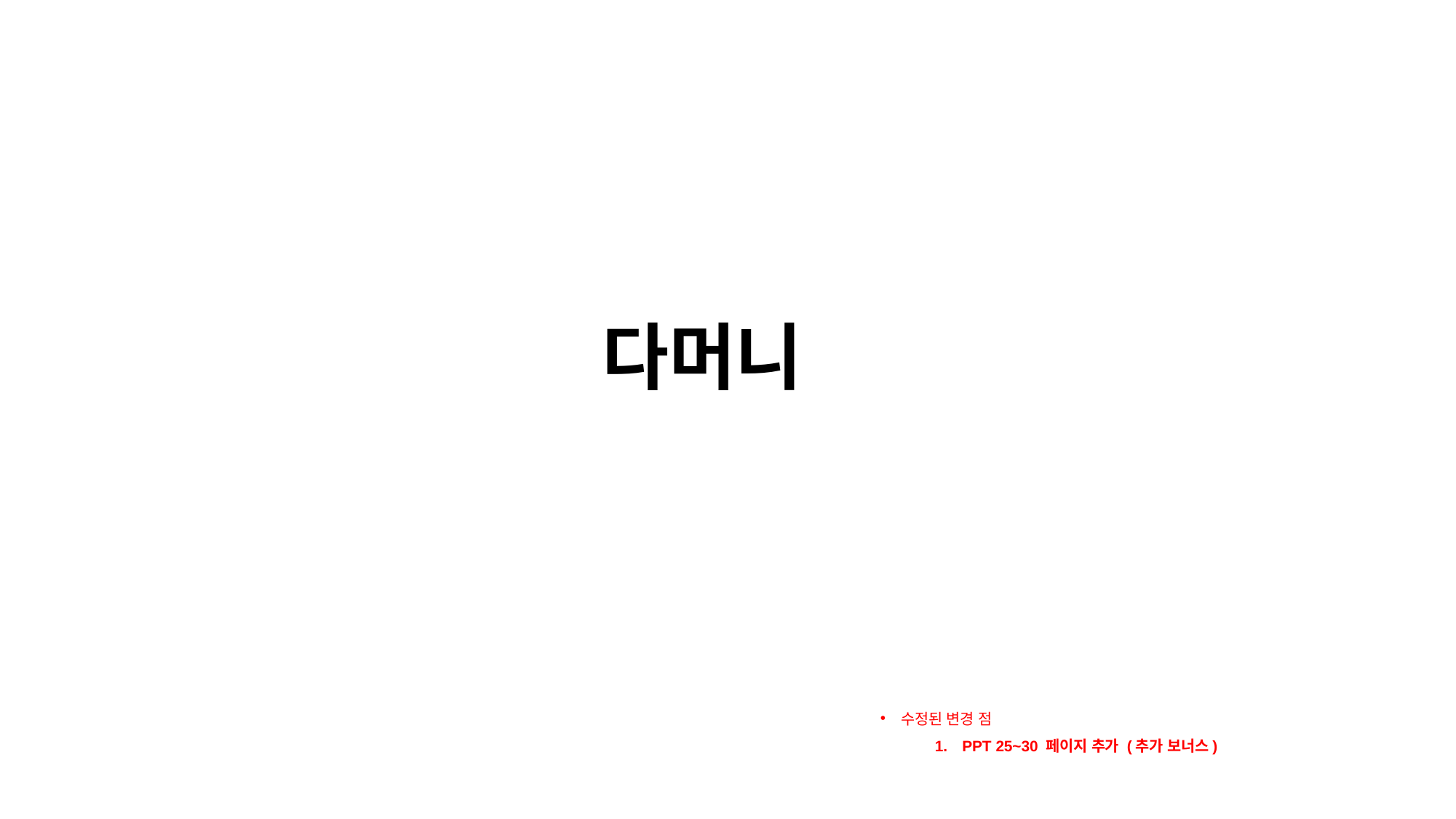

다머니
수정된 변경 점
PPT 25~30 페이지 추가 (추가 보너스)